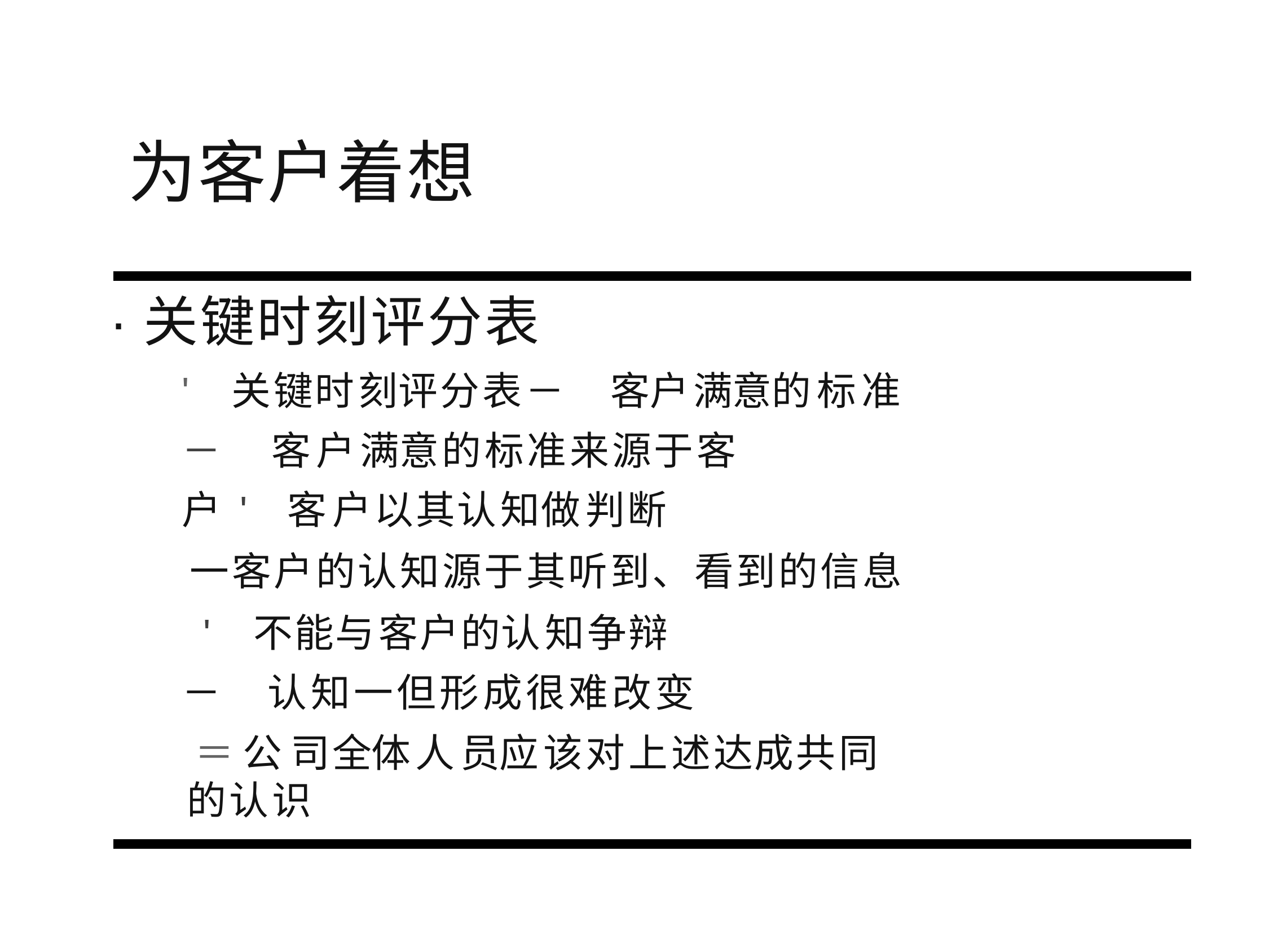

# 为客户着想
·关键时刻评分表
' 关键时刻评分表－客户满意的标准
－客户满意的标准来源于客 户 ' 客户以其认知做判断
一客户的认知源于其听到、看到的信息  ' 不能与客户的认知争辩
－认知一但形成很难改变
＝ 公 司全体人员应该对上述达成共同的认识